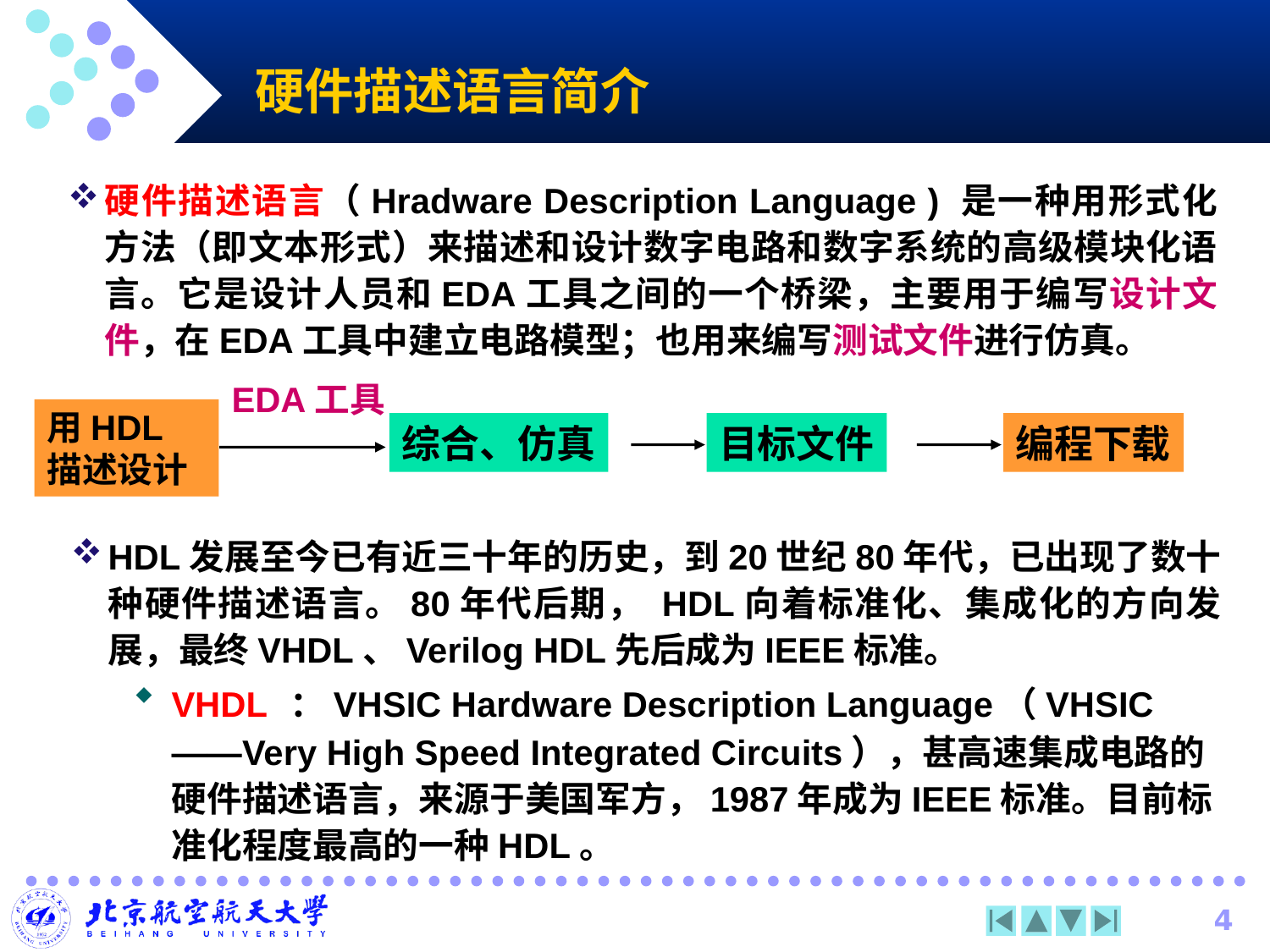

# 硬件描述语言简介
硬件描述语言（Hradware Description Language ) 是一种用形式化方法（即文本形式）来描述和设计数字电路和数字系统的高级模块化语言。它是设计人员和EDA工具之间的一个桥梁，主要用于编写设计文件，在EDA工具中建立电路模型；也用来编写测试文件进行仿真。
EDA工具

用HDL描述设计
综合、仿真

目标文件

编程下载
HDL发展至今已有近三十年的历史，到20世纪80年代，已出现了数十种硬件描述语言。80年代后期， HDL向着标准化、集成化的方向发展，最终VHDL、Verilog HDL先后成为IEEE标准。
VHDL ：VHSIC Hardware Description Language（VHSIC——Very High Speed Integrated Circuits），甚高速集成电路的硬件描述语言，来源于美国军方，1987年成为IEEE标准。目前标准化程度最高的一种HDL。
4